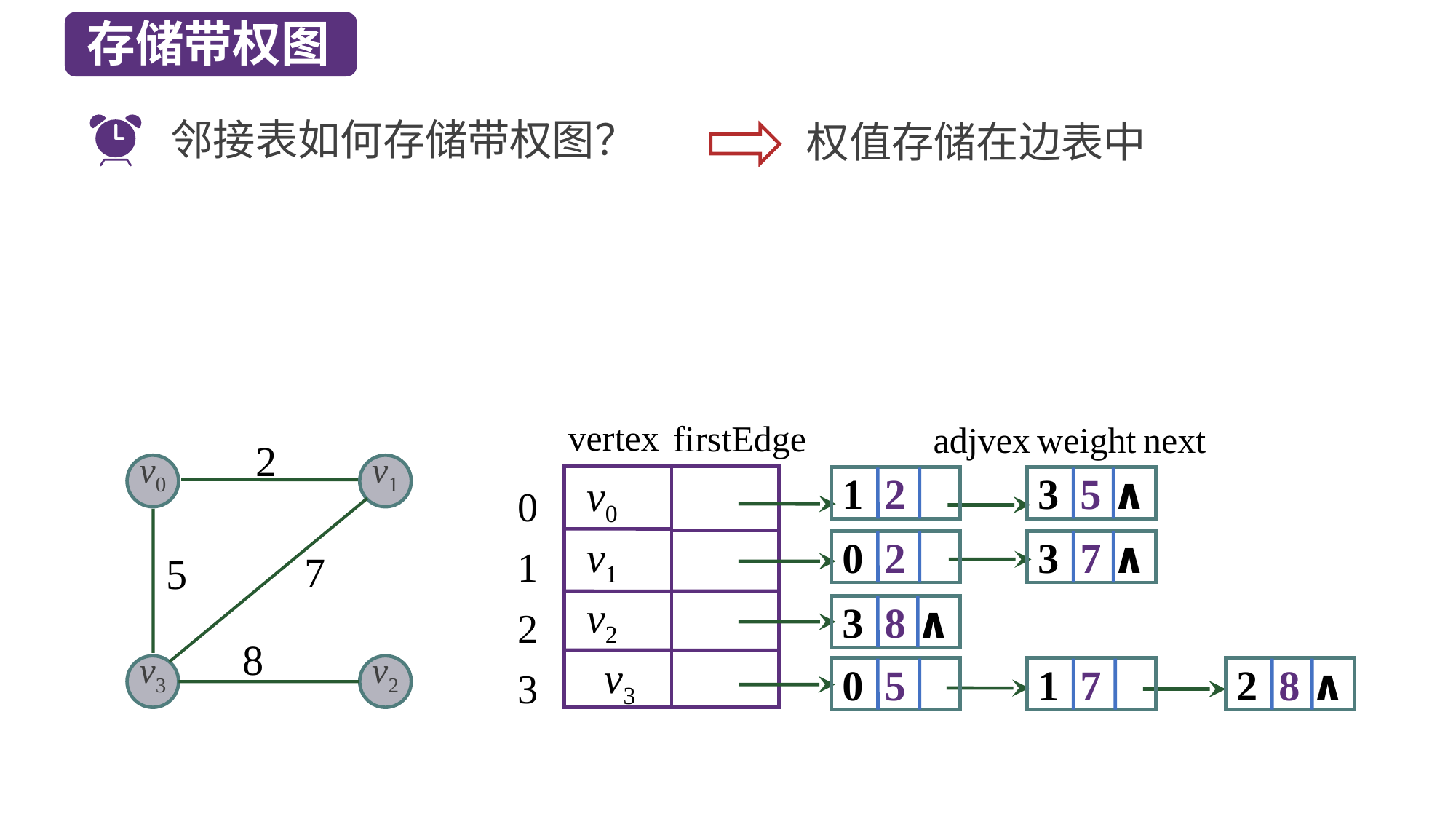

存储带权图

邻接表如何存储带权图？

权值存储在边表中

vertex
firstEdge
adjvex
weight
next
2
7
5
8
v0
v1

v3
v2

 v0
 v1
 v2
 v3

0
1
2
3

1  2

3  5 ∧

0  2

3  7 ∧

3  8 ∧

0  5

1  7

2  8 ∧